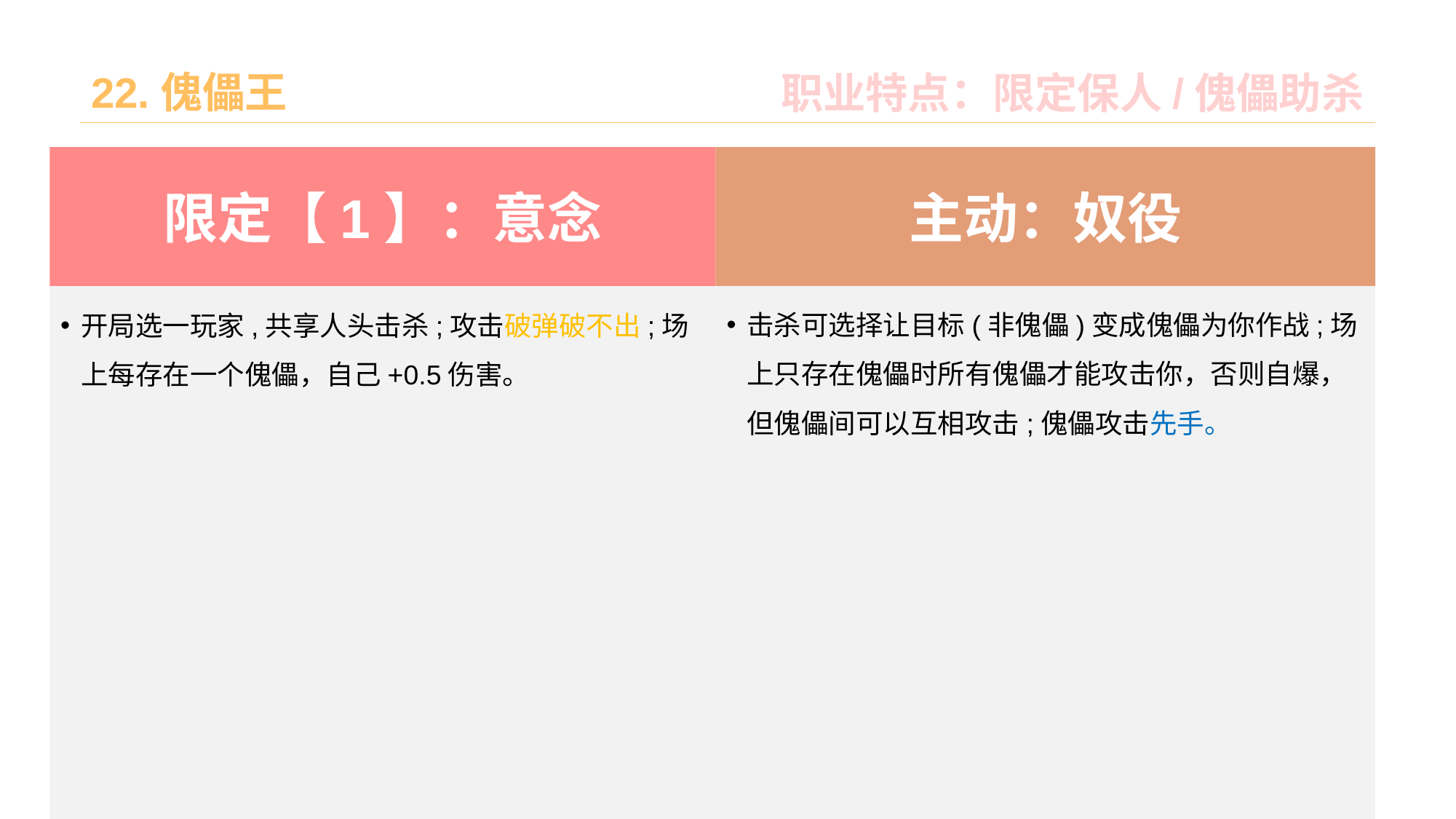

# 22.傀儡王
职业特点：限定保人/傀儡助杀
主动：奴役
限定【1】：意念
击杀可选择让目标(非傀儡)变成傀儡为你作战;场上只存在傀儡时所有傀儡才能攻击你，否则自爆，但傀儡间可以互相攻击;傀儡攻击先手。
开局选一玩家,共享人头击杀;攻击破弹破不出;场上每存在一个傀儡，自己+0.5伤害。